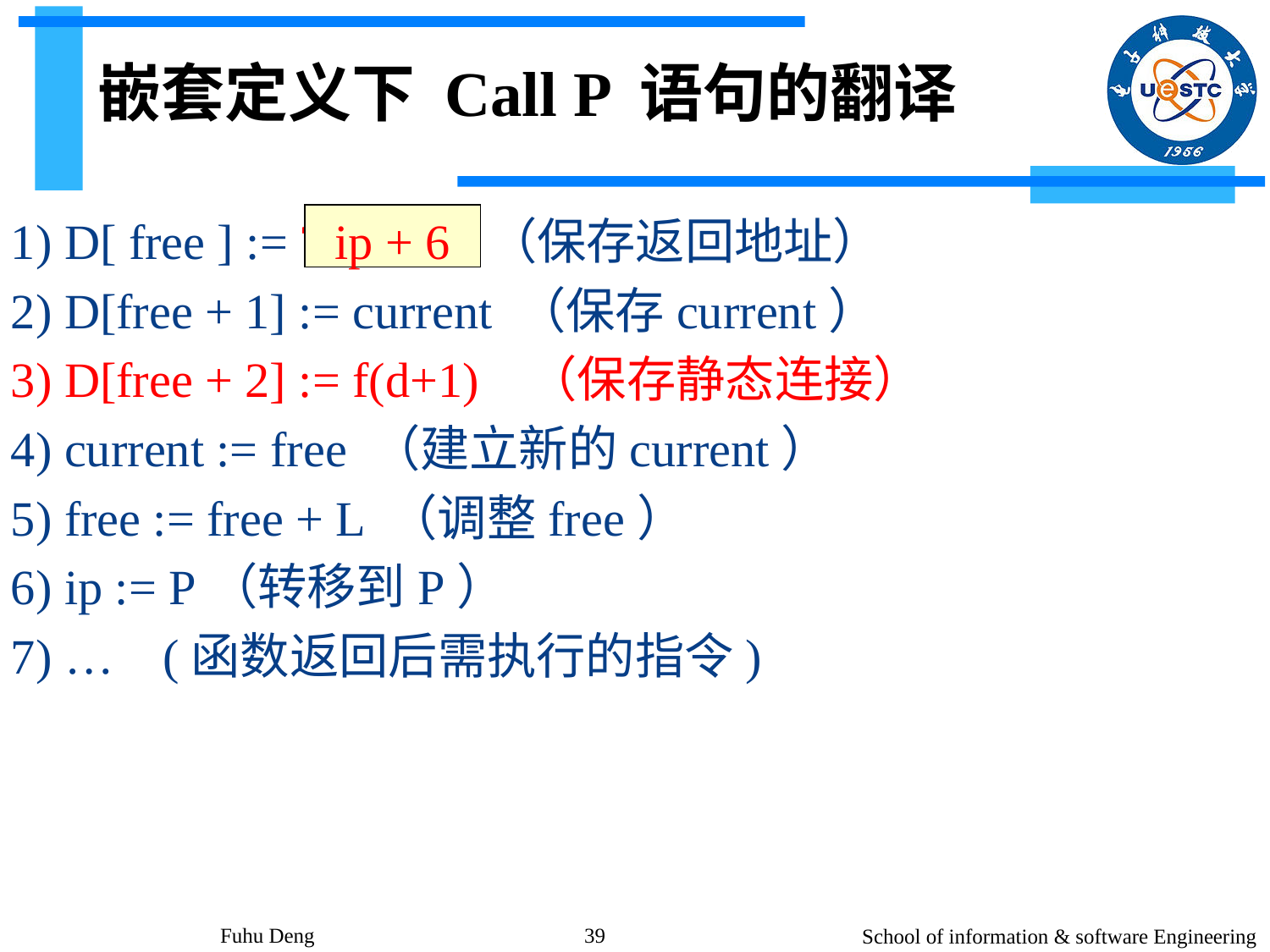

# 嵌套定义下 Call P 语句的翻译
1) D[ free ] := ???         （保存返回地址）
2) D[free + 1] := current （保存current）
3) D[free + 2] := f(d+1)   （保存静态连接）
4) current := free （建立新的current）
5) free := free + L （调整free）
6) ip := P（转移到P）
7) …    (函数返回后需执行的指令)
ip + 6
Fuhu Deng
39
School of information & software Engineering